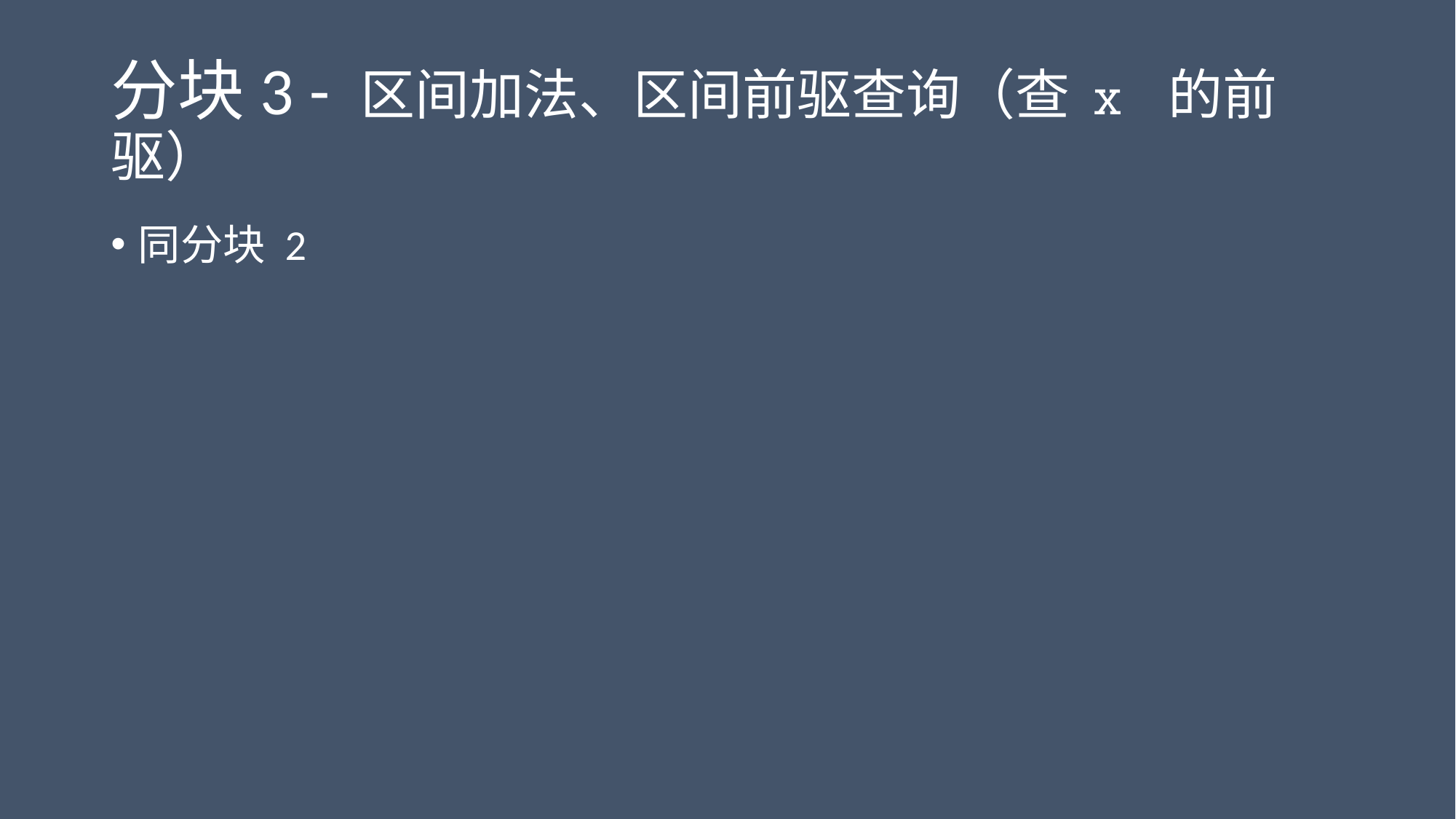

# 分块3 - 区间加法、区间前驱查询（查 x 的前驱）
同分块 2